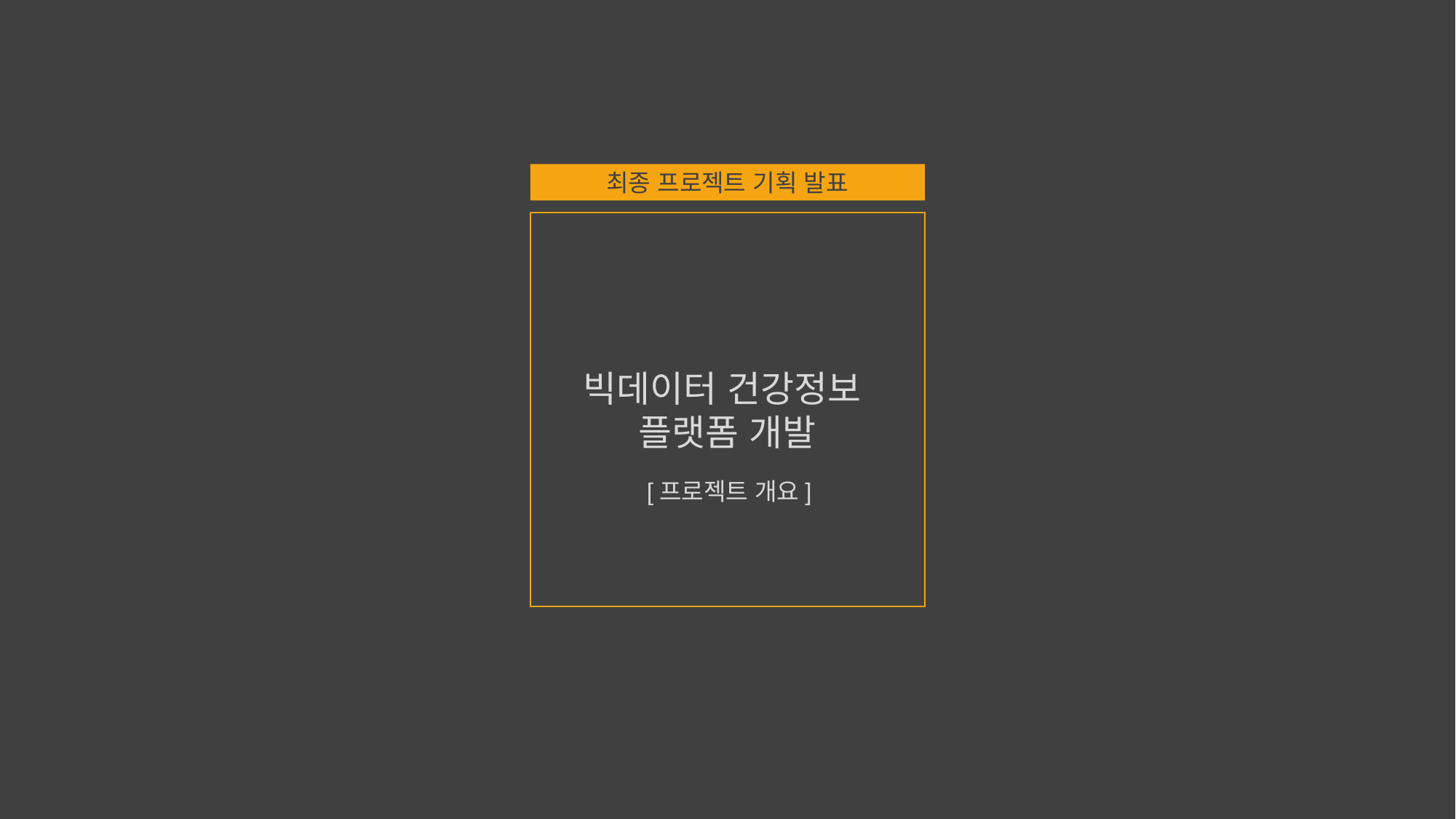

최종 프로젝트 기획 발표

빅데이터 건강정보
플랫폼 개발

[프로젝트 개요]